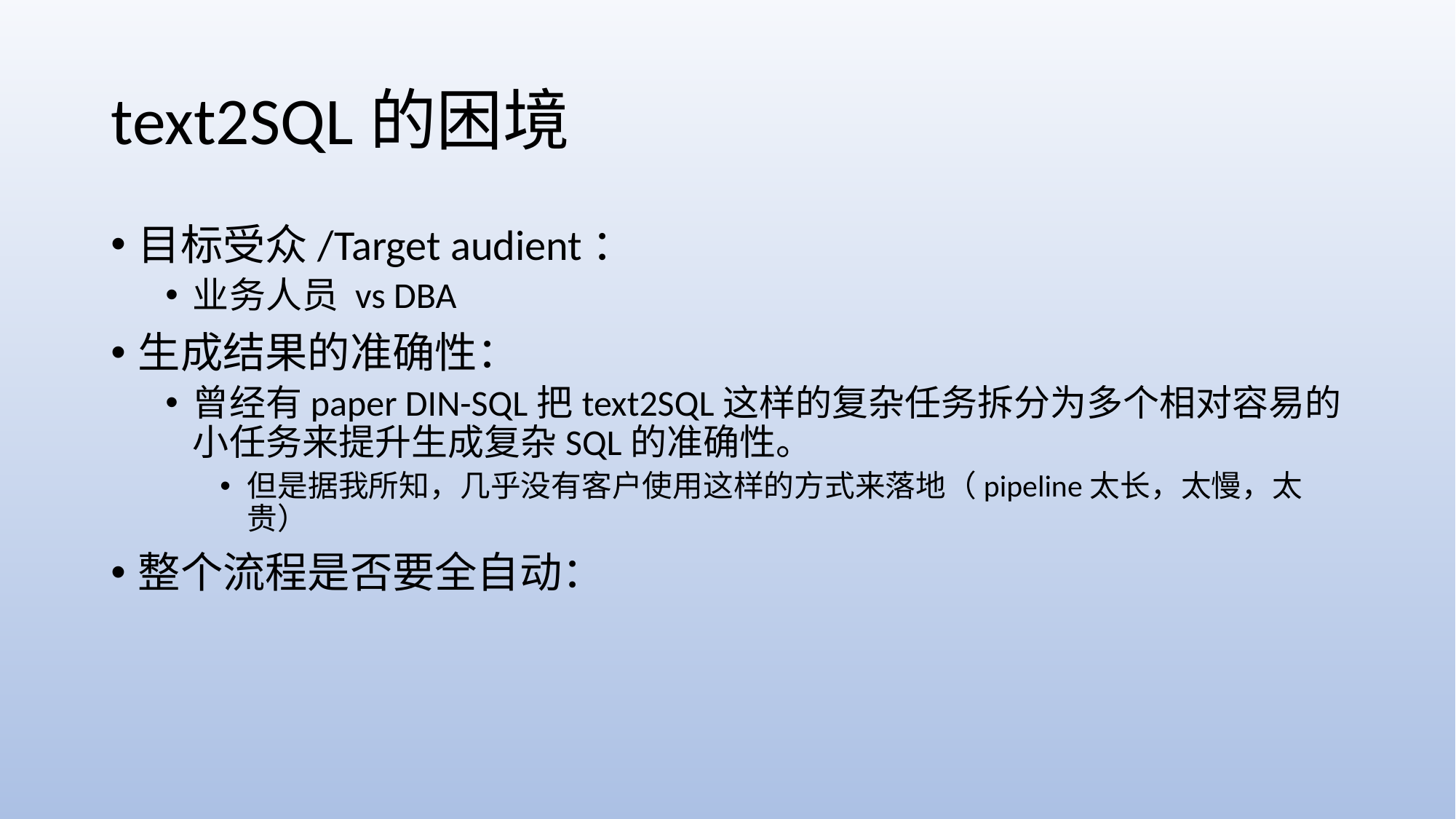

# text2SQL的困境
目标受众/Target audient：
业务人员 vs DBA
生成结果的准确性：
曾经有paper DIN-SQL把text2SQL这样的复杂任务拆分为多个相对容易的小任务来提升生成复杂SQL的准确性。
但是据我所知，几乎没有客户使用这样的方式来落地（pipeline太长，太慢，太贵）
整个流程是否要全自动：